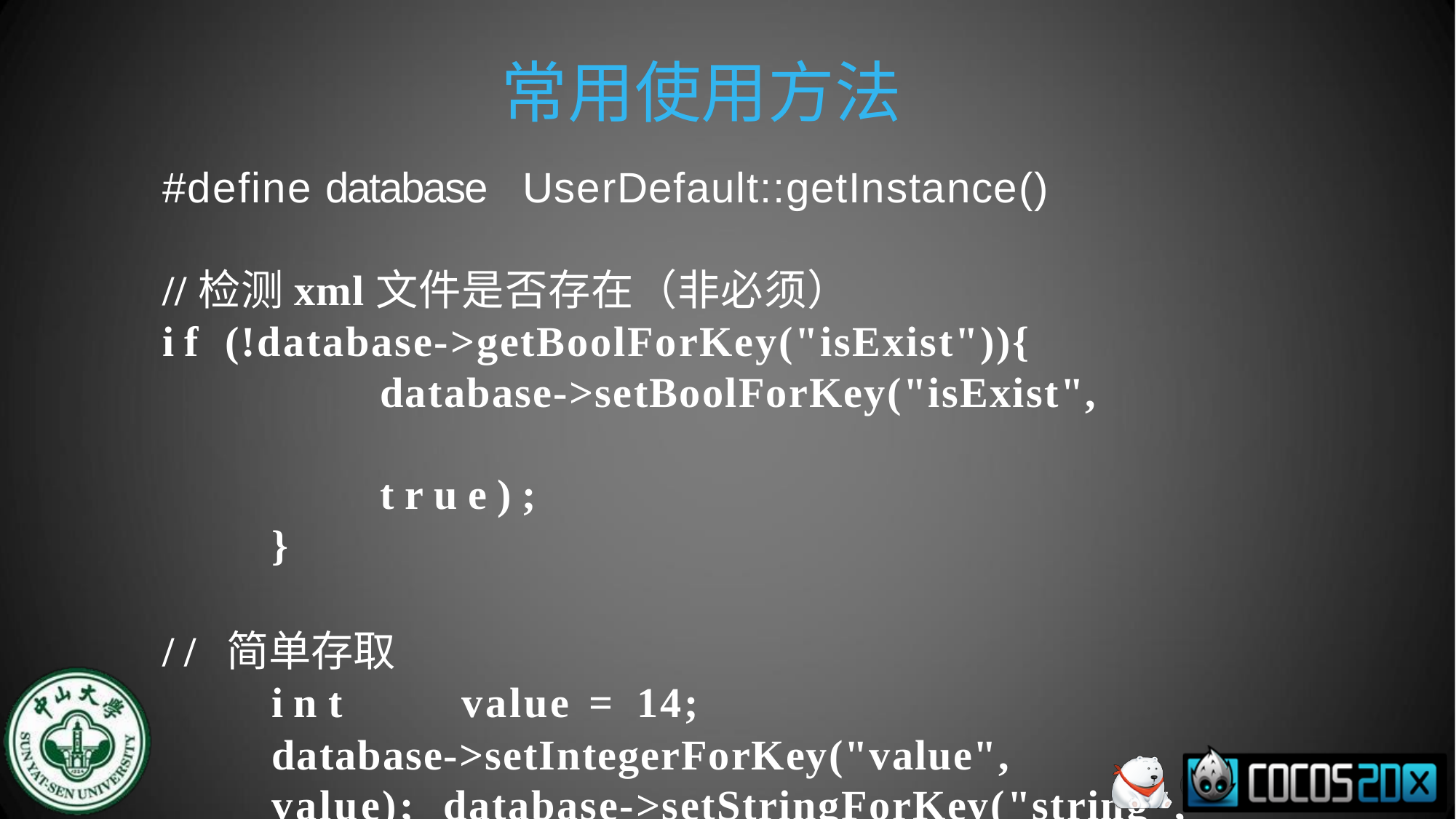

# 常用使用方法
#define database	UserDefault::getInstance()

//检测xml文件是否存在（非必须）
i f	(!database->getBoolForKey("isExist")){
database->setBoolForKey("isExist",	t r u e ) ;
}

/ /	简单存取
i n t	value	=	14;
database->setIntegerForKey("value",	value);  database->setStringForKey("string",	 "hello");